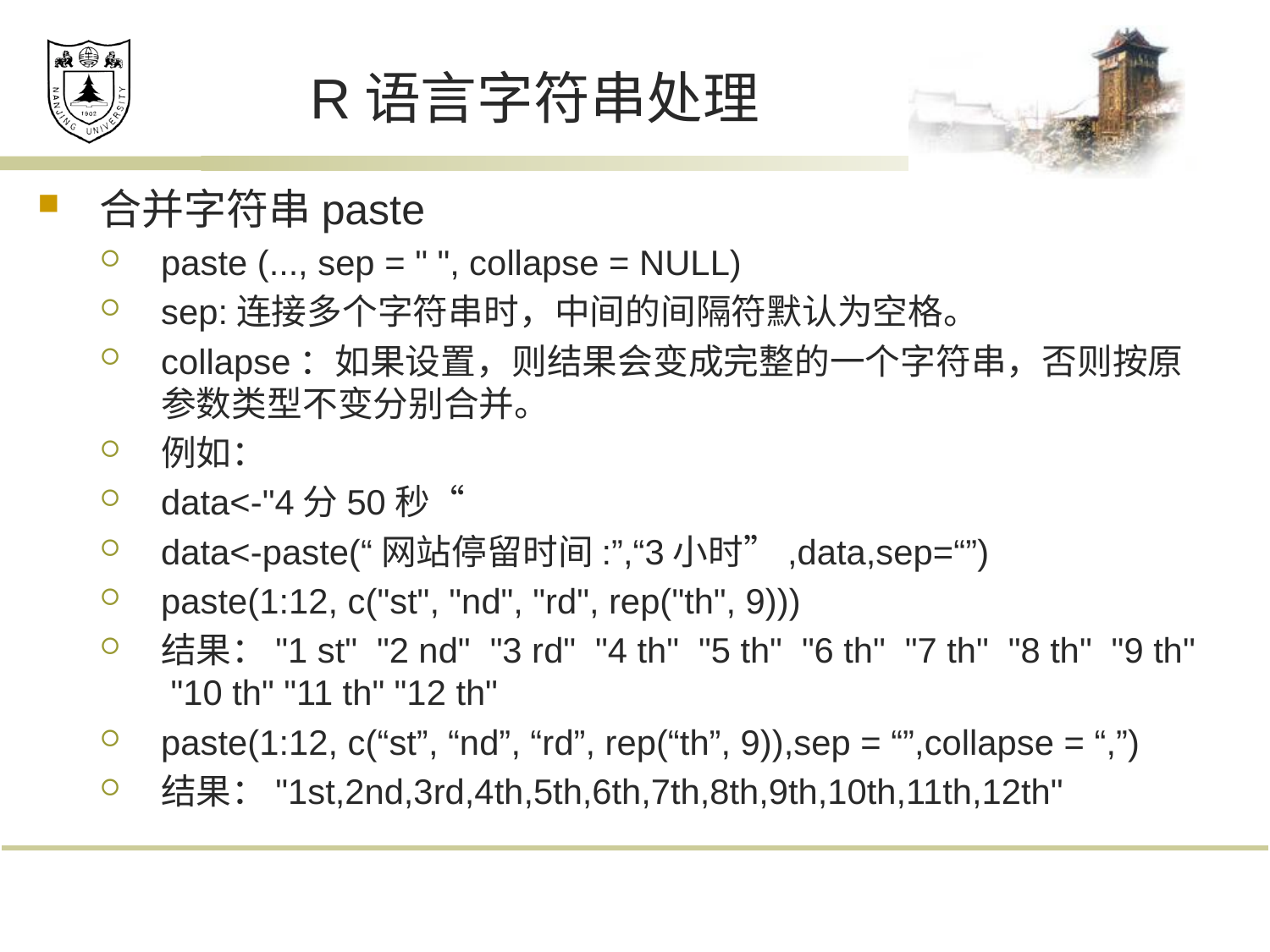

# R语言字符串处理
合并字符串paste
paste (..., sep = " ", collapse = NULL)
sep:连接多个字符串时，中间的间隔符默认为空格。
collapse：如果设置，则结果会变成完整的一个字符串，否则按原参数类型不变分别合并。
例如：
data<-"4分50秒“
data<-paste(“网站停留时间:”,“3小时”,data,sep=“”)
paste(1:12, c("st", "nd", "rd", rep("th", 9)))
结果："1 st"  "2 nd"  "3 rd"  "4 th"  "5 th"  "6 th"  "7 th"  "8 th"  "9 th"  "10 th" "11 th" "12 th"
paste(1:12, c(“st”, “nd”, “rd”, rep(“th”, 9)),sep = “”,collapse = “,”)
结果："1st,2nd,3rd,4th,5th,6th,7th,8th,9th,10th,11th,12th"